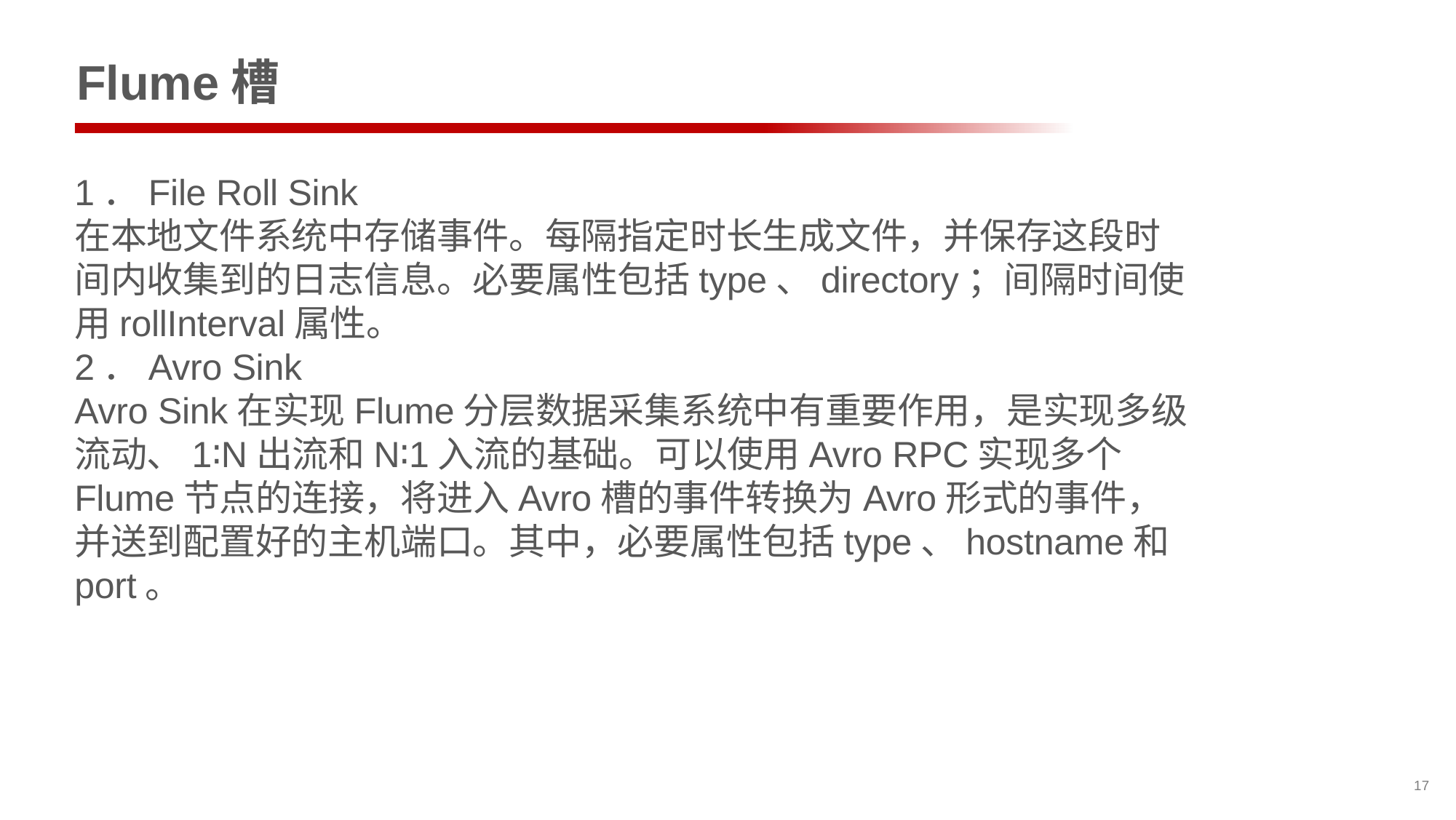

# Flume槽

1．File Roll Sink
在本地文件系统中存储事件。每隔指定时长生成文件，并保存这段时间内收集到的日志信息。必要属性包括type、directory；间隔时间使用rollInterval属性。
2．Avro Sink
Avro Sink在实现Flume分层数据采集系统中有重要作用，是实现多级流动、1∶N出流和N∶1入流的基础。可以使用Avro RPC实现多个Flume节点的连接，将进入Avro槽的事件转换为Avro形式的事件，并送到配置好的主机端口。其中，必要属性包括type、hostname和port。
17